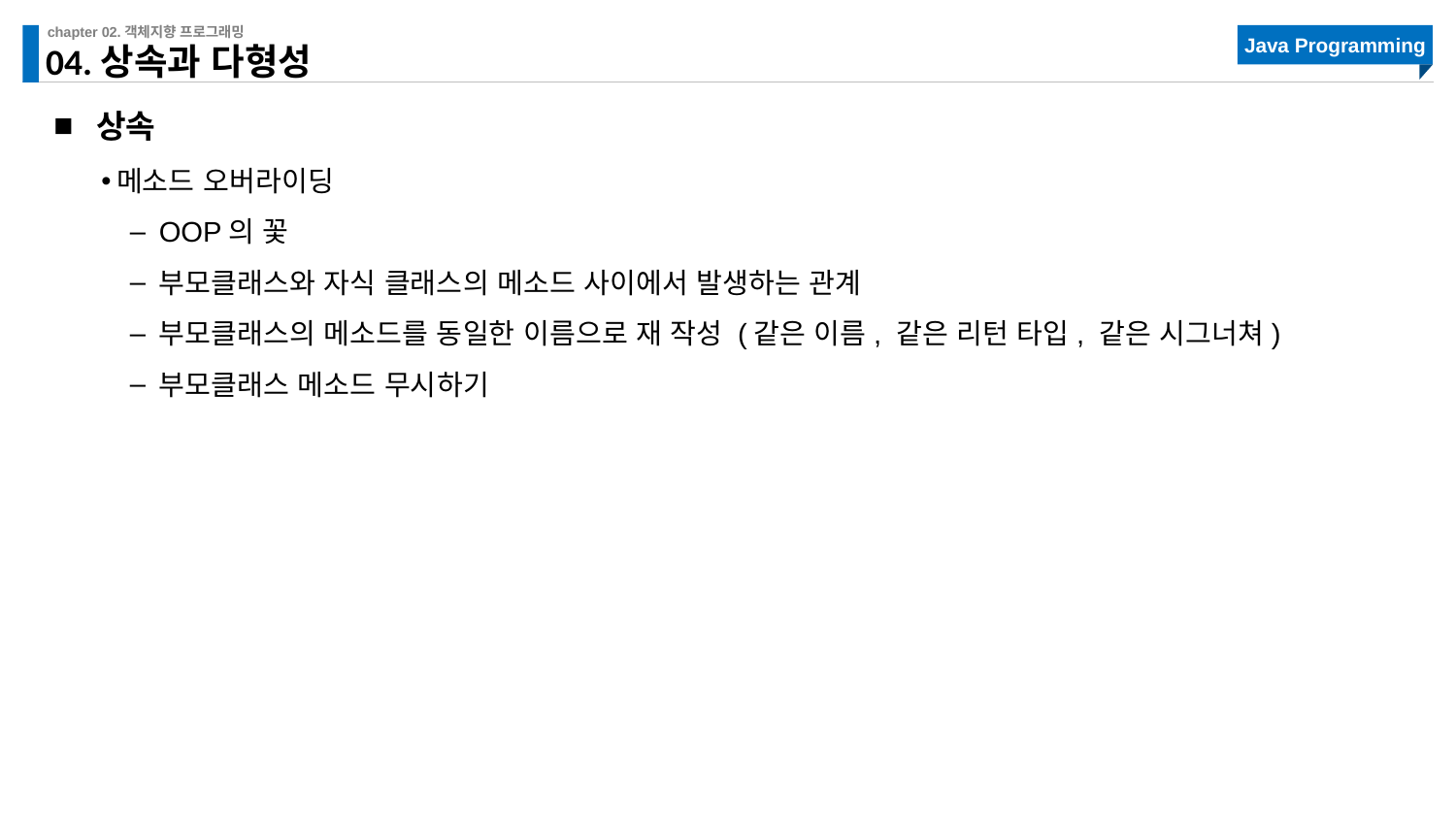

# 04.상속과 다형성
상속
메소드 오버라이딩
OOP의 꽃
부모클래스와 자식 클래스의 메소드 사이에서 발생하는 관계
부모클래스의 메소드를 동일한 이름으로 재 작성 (같은 이름, 같은 리턴 타입, 같은 시그너쳐)
부모클래스 메소드 무시하기